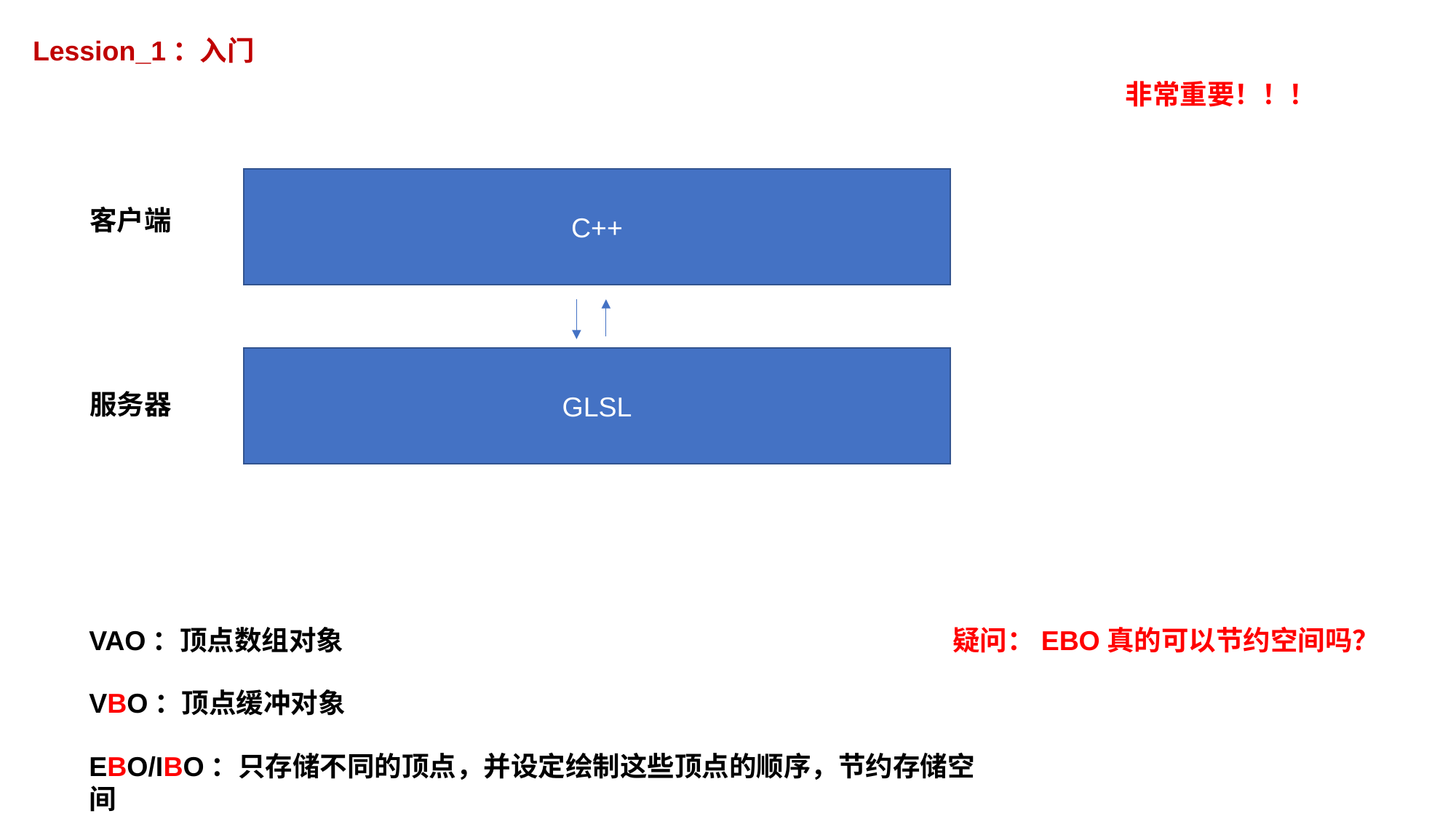

Lession_1：入门
非常重要！！！
C++
客户端
GLSL
服务器
VAO：顶点数组对象
疑问：EBO真的可以节约空间吗？
VBO：顶点缓冲对象
EBO/IBO：只存储不同的顶点，并设定绘制这些顶点的顺序，节约存储空间